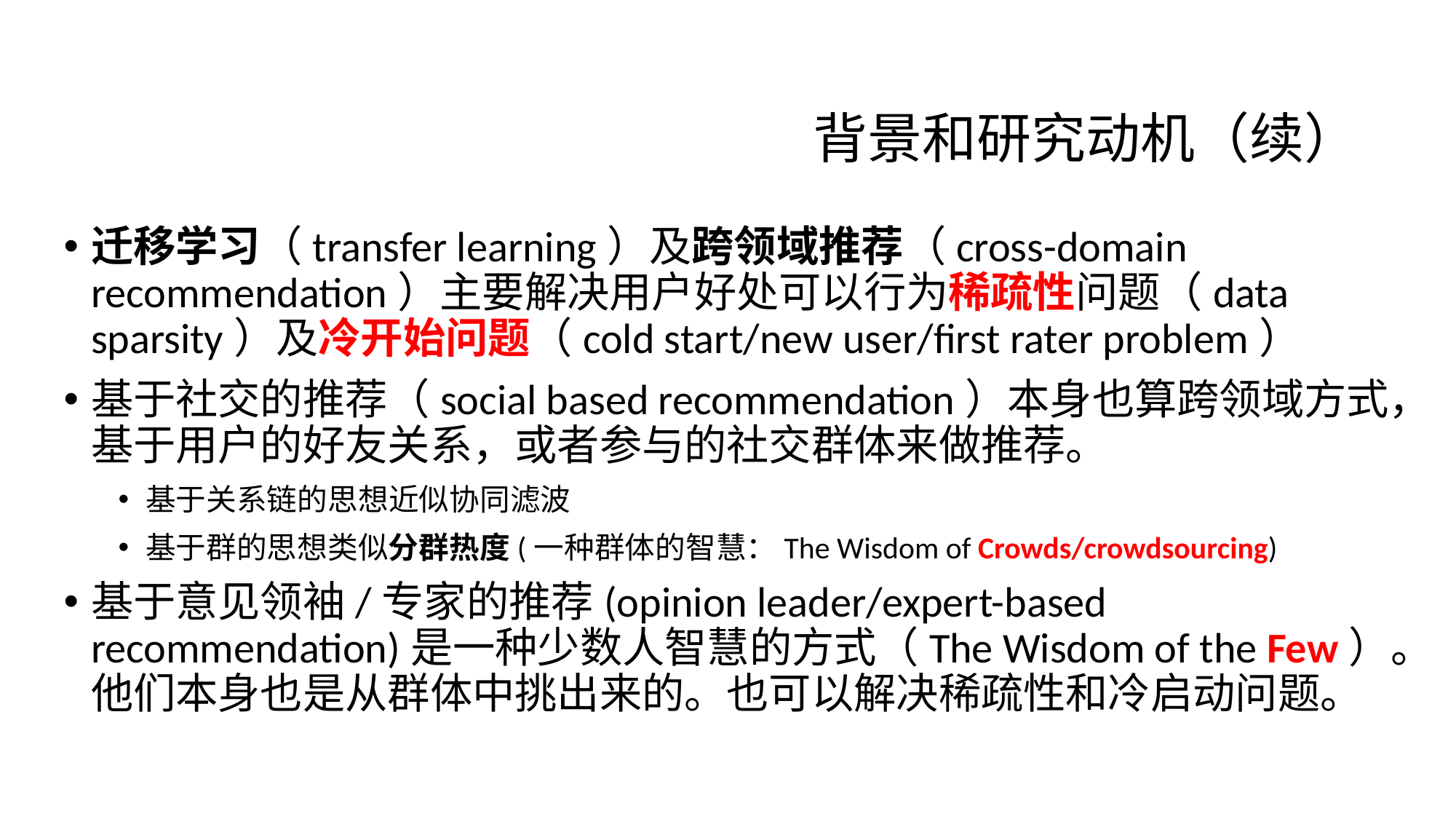

# 背景和研究动机（续）
迁移学习（transfer learning）及跨领域推荐（cross-domain recommendation）主要解决用户好处可以行为稀疏性问题（data sparsity）及冷开始问题（cold start/new user/first rater problem）
基于社交的推荐（social based recommendation）本身也算跨领域方式，基于用户的好友关系，或者参与的社交群体来做推荐。
基于关系链的思想近似协同滤波
基于群的思想类似分群热度(一种群体的智慧：The Wisdom of Crowds/crowdsourcing)
基于意见领袖/专家的推荐(opinion leader/expert-based recommendation)是一种少数人智慧的方式（The Wisdom of the Few）。他们本身也是从群体中挑出来的。也可以解决稀疏性和冷启动问题。